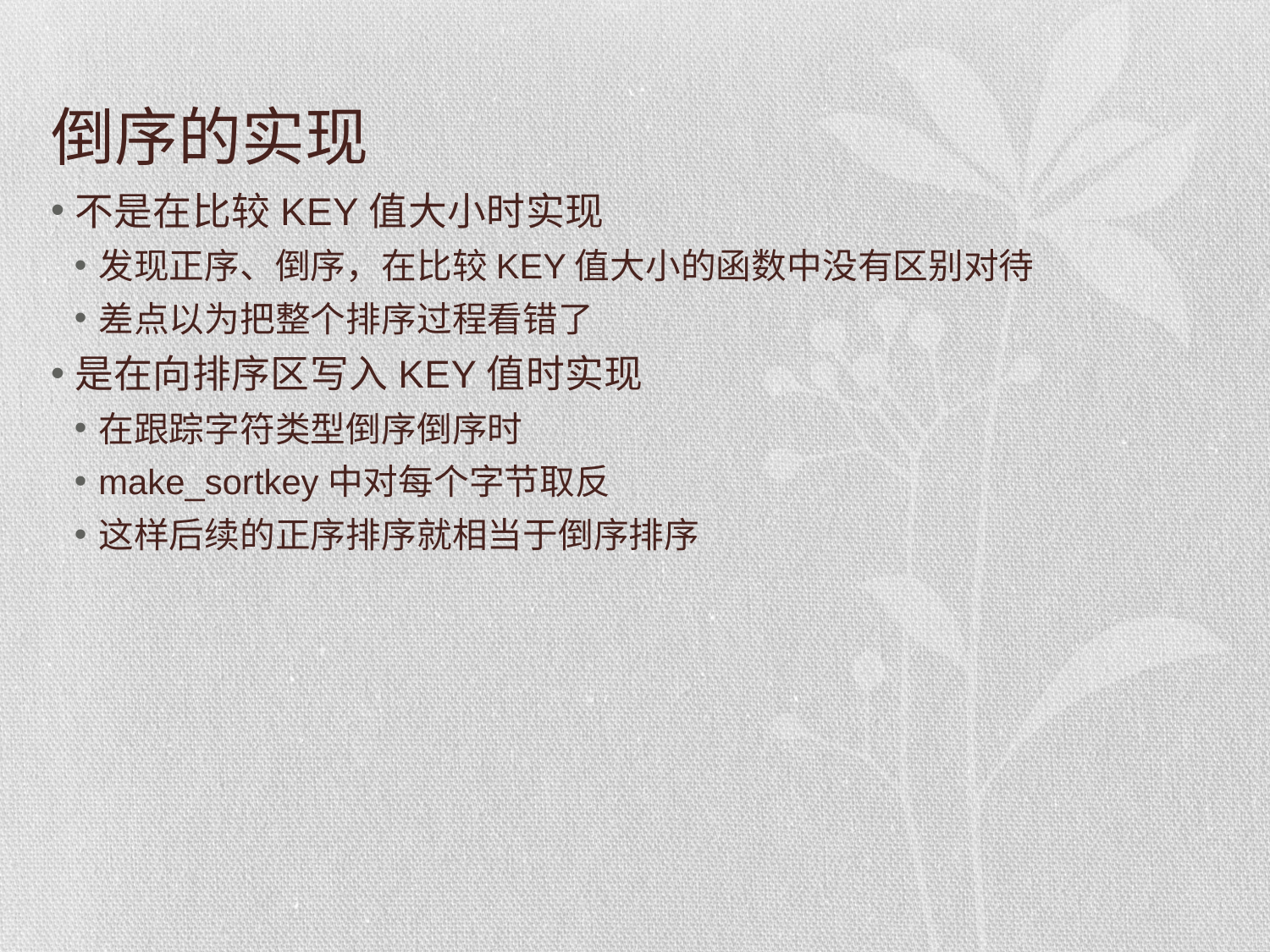

# 倒序的实现
不是在比较KEY值大小时实现
发现正序、倒序，在比较KEY值大小的函数中没有区别对待
差点以为把整个排序过程看错了
是在向排序区写入KEY值时实现
在跟踪字符类型倒序倒序时
make_sortkey中对每个字节取反
这样后续的正序排序就相当于倒序排序